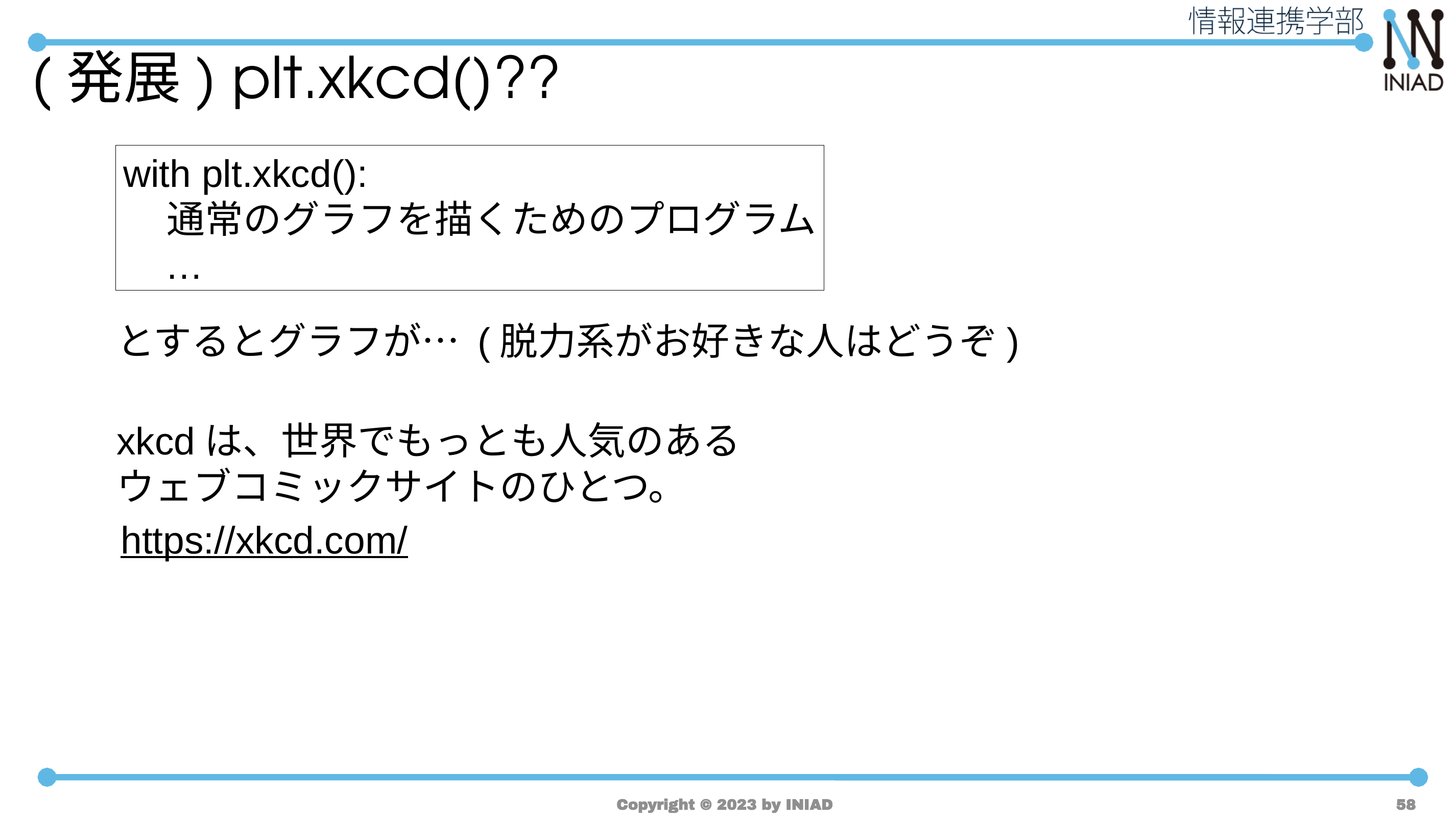

# (発展) plt.xkcd()??
with plt.xkcd():
    通常のグラフを描くためのプログラム
    …
とするとグラフが… (脱力系がお好きな人はどうぞ)
xkcdは、世界でもっとも人気のあるウェブコミックサイトのひとつ。
https://xkcd.com/
Copyright © 2023 by INIAD
58